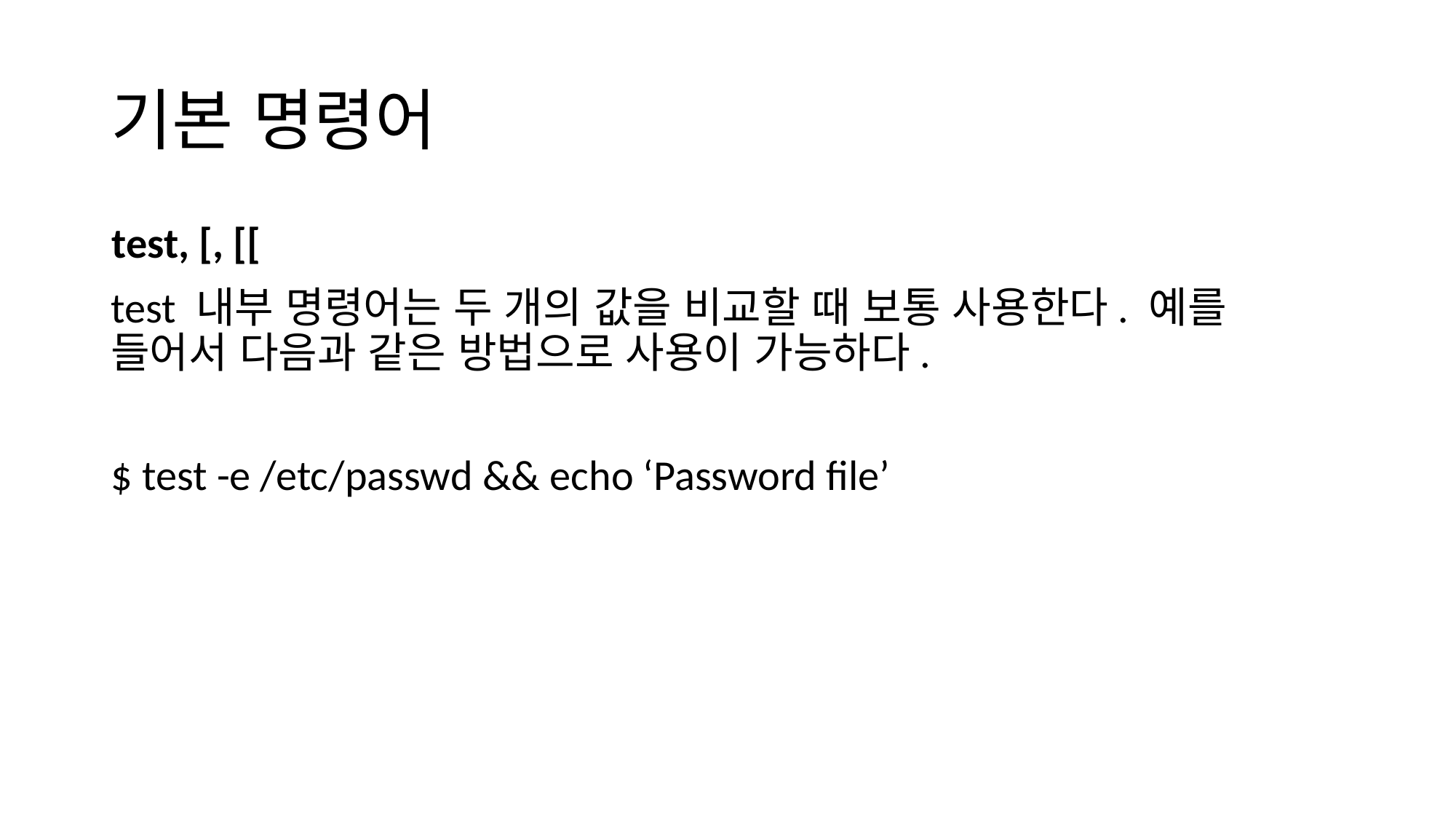

# 기본 명령어
test, [, [[
test 내부 명령어는 두 개의 값을 비교할 때 보통 사용한다. 예를 들어서 다음과 같은 방법으로 사용이 가능하다.

$ test -e /etc/passwd && echo ‘Password file’